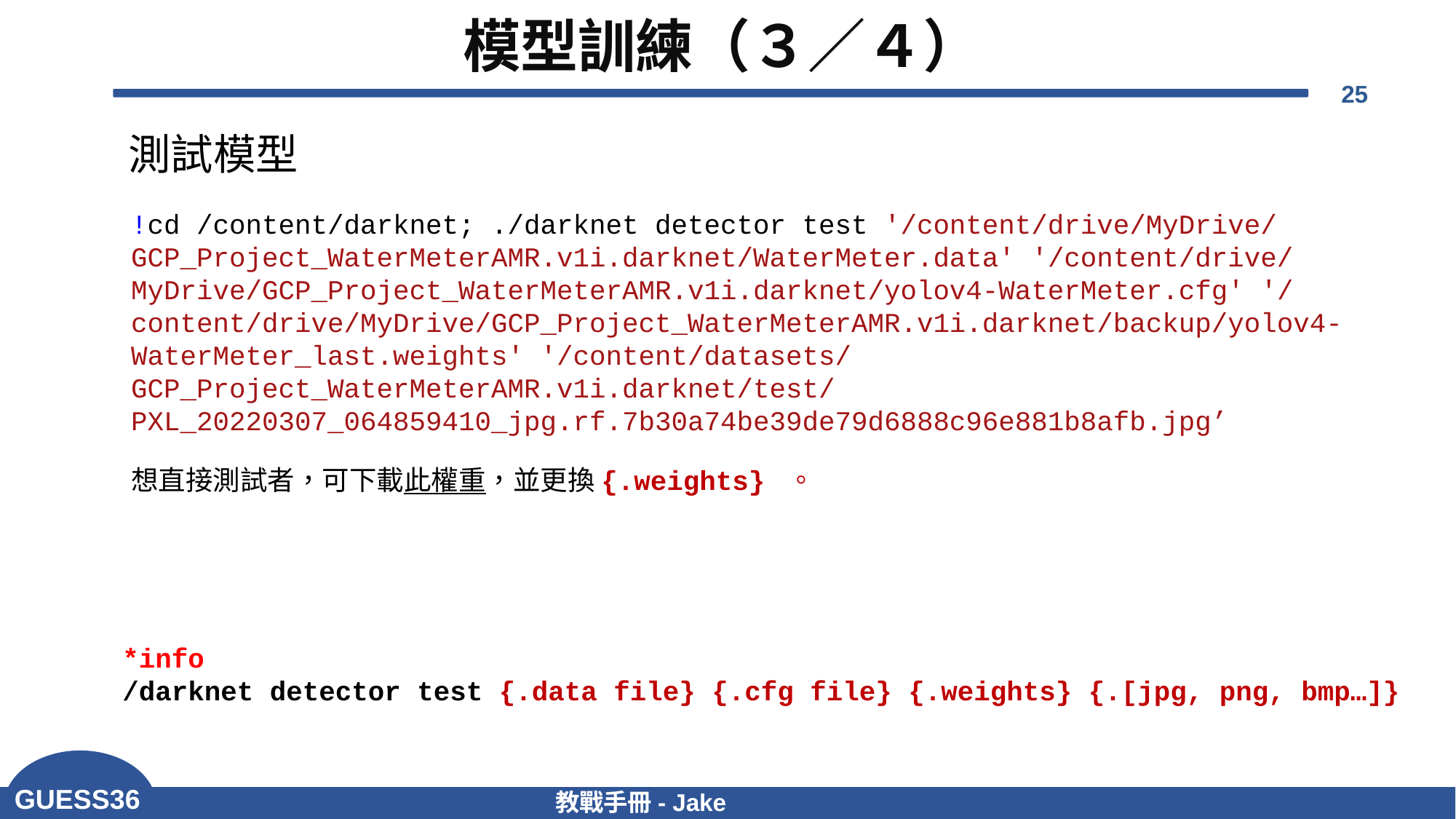

# 模型訓練（３／４）
25
測試模型
!cd /content/darknet; ./darknet detector test '/content/drive/MyDrive/GCP_Project_WaterMeterAMR.v1i.darknet/WaterMeter.data' '/content/drive/MyDrive/GCP_Project_WaterMeterAMR.v1i.darknet/yolov4-WaterMeter.cfg' '/content/drive/MyDrive/GCP_Project_WaterMeterAMR.v1i.darknet/backup/yolov4-WaterMeter_last.weights' '/content/datasets/GCP_Project_WaterMeterAMR.v1i.darknet/test/PXL_20220307_064859410_jpg.rf.7b30a74be39de79d6888c96e881b8afb.jpg’
想直接測試者，可下載此權重，並更換{.weights} 。
*info
/darknet detector test {.data file} {.cfg file} {.weights} {.[jpg, png, bmp…]}